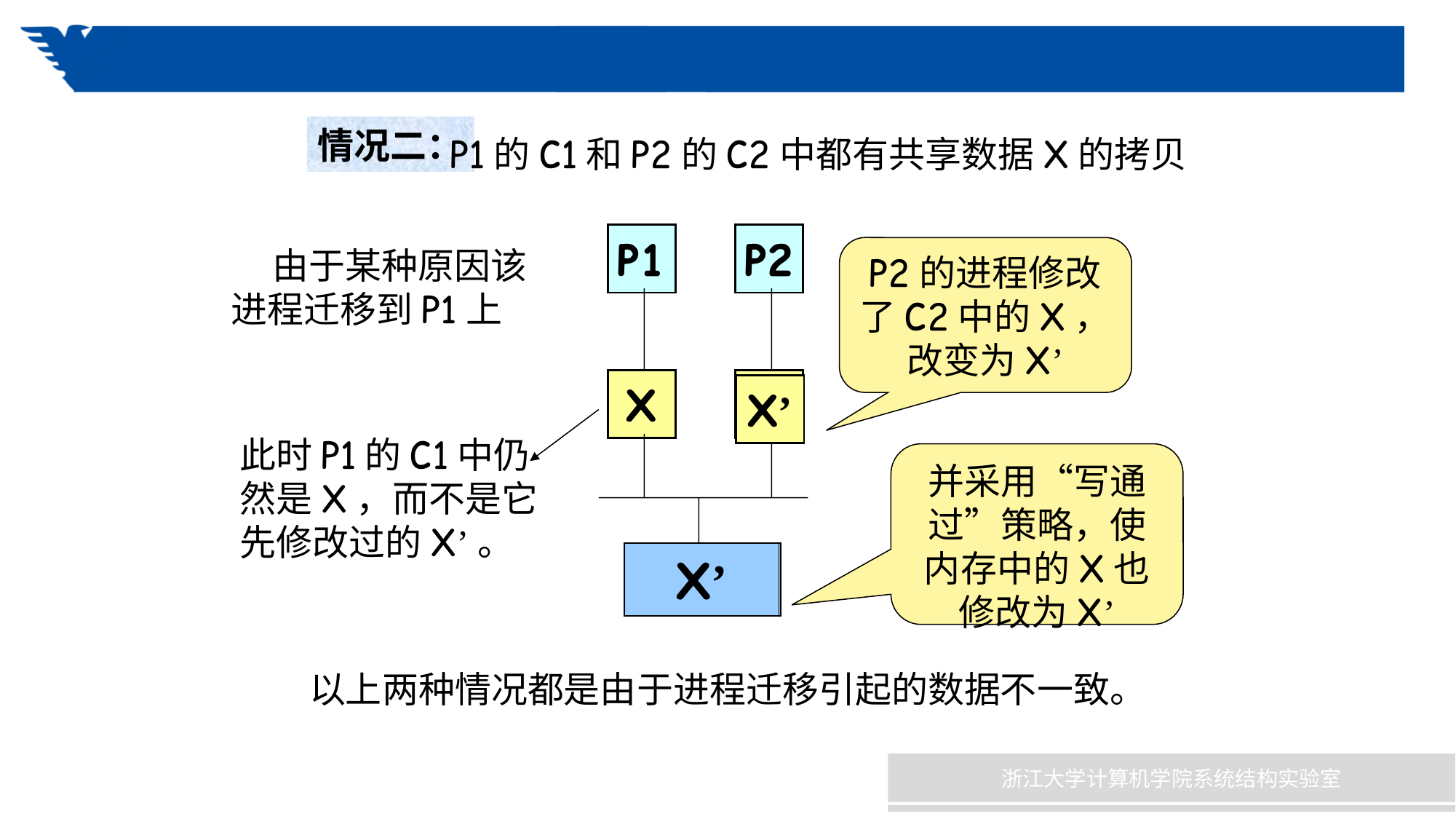

情况二：
P1的C1和P2的C2中都有共享数据X的拷贝
P1
P2
    由于某种原因该进程迁移到P1上
P2的进程修改了C2中的X，改变为X’

X
X
X’

此时P1的C1中仍然是X，而不是它先修改过的X’。

并采用“写通过”策略，使内存中的X也修改为X’

X’
X
以上两种情况都是由于进程迁移引起的数据不一致。